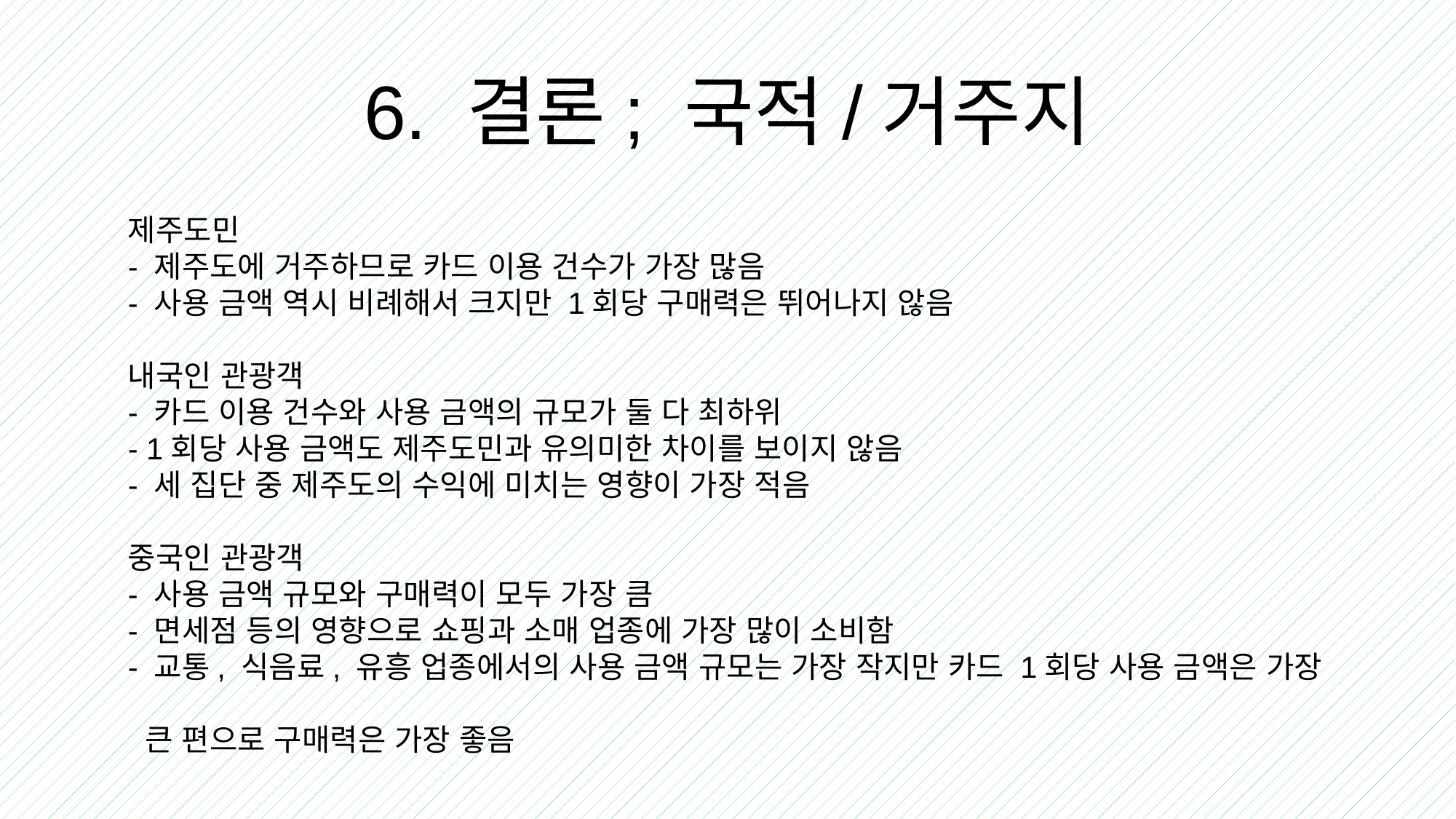

6. 결론; 국적/거주지
제주도민
- 제주도에 거주하므로 카드 이용 건수가 가장 많음
- 사용 금액 역시 비례해서 크지만 1회당 구매력은 뛰어나지 않음

내국인 관광객
- 카드 이용 건수와 사용 금액의 규모가 둘 다 최하위
- 1회당 사용 금액도 제주도민과 유의미한 차이를 보이지 않음
- 세 집단 중 제주도의 수익에 미치는 영향이 가장 적음

중국인 관광객
- 사용 금액 규모와 구매력이 모두 가장 큼
- 면세점 등의 영향으로 쇼핑과 소매 업종에 가장 많이 소비함
- 교통, 식음료, 유흥 업종에서의 사용 금액 규모는 가장 작지만 카드 1회당 사용 금액은 가장
  큰 편으로 구매력은 가장 좋음